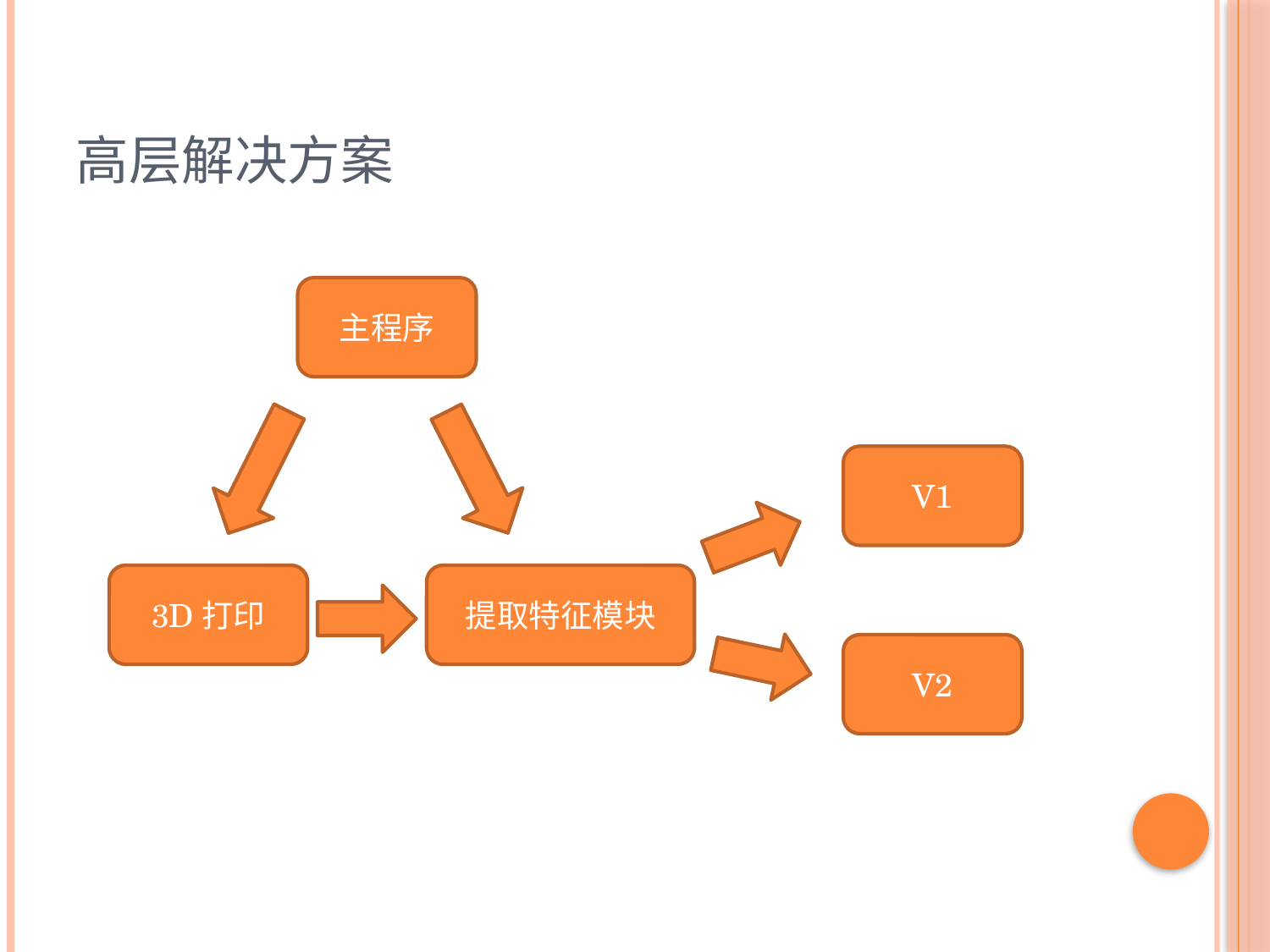

# 高层解决方案
主程序

V1

3D打印
提取特征模块

V2